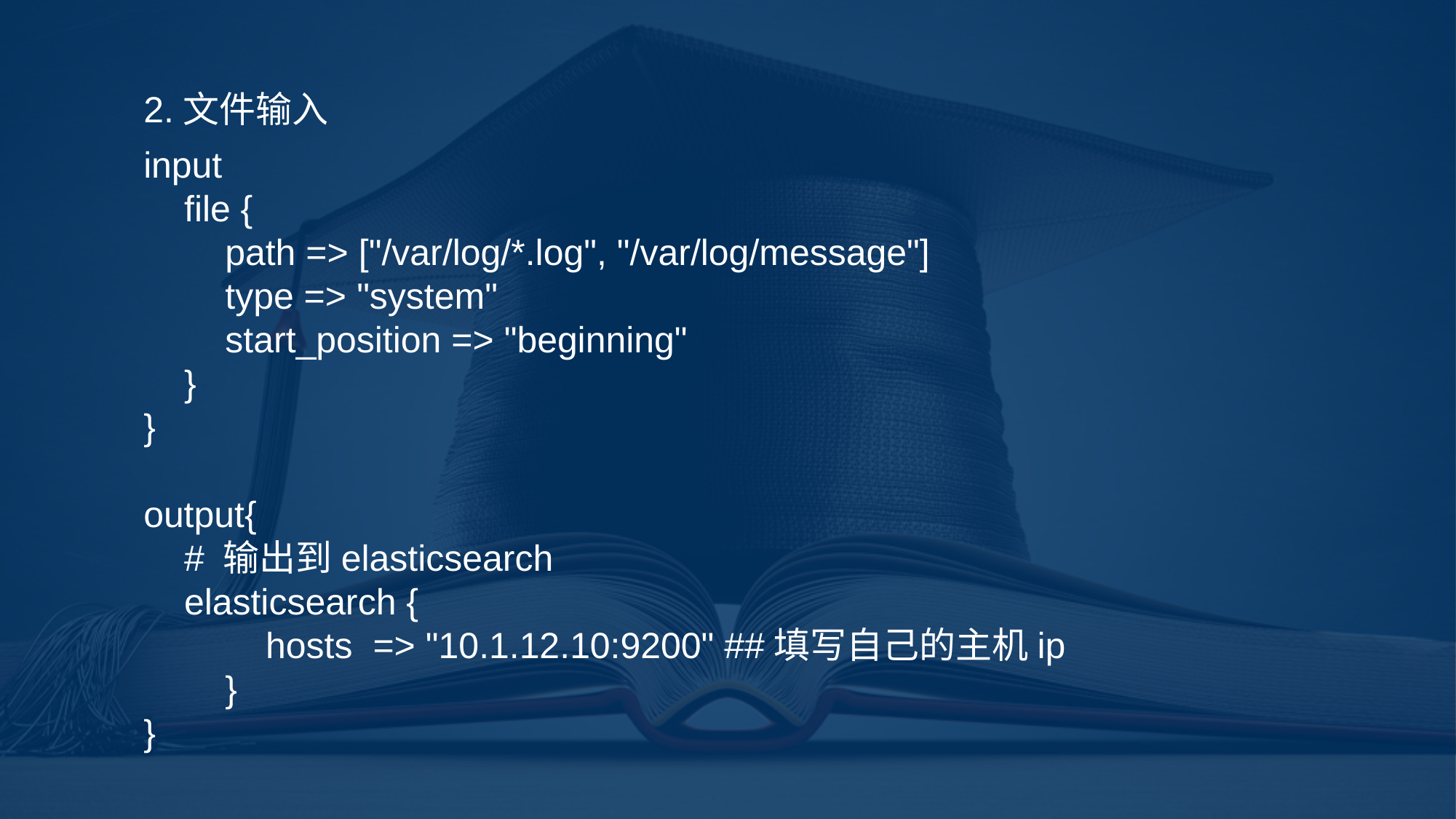

2.文件输入
input
    file {
        path => ["/var/log/*.log", "/var/log/message"]
        type => "system"
        start_position => "beginning"
    }
}

output{
    # 输出到elasticsearch
    elasticsearch {
            hosts  => "10.1.12.10:9200" ##填写自己的主机ip
        }
}